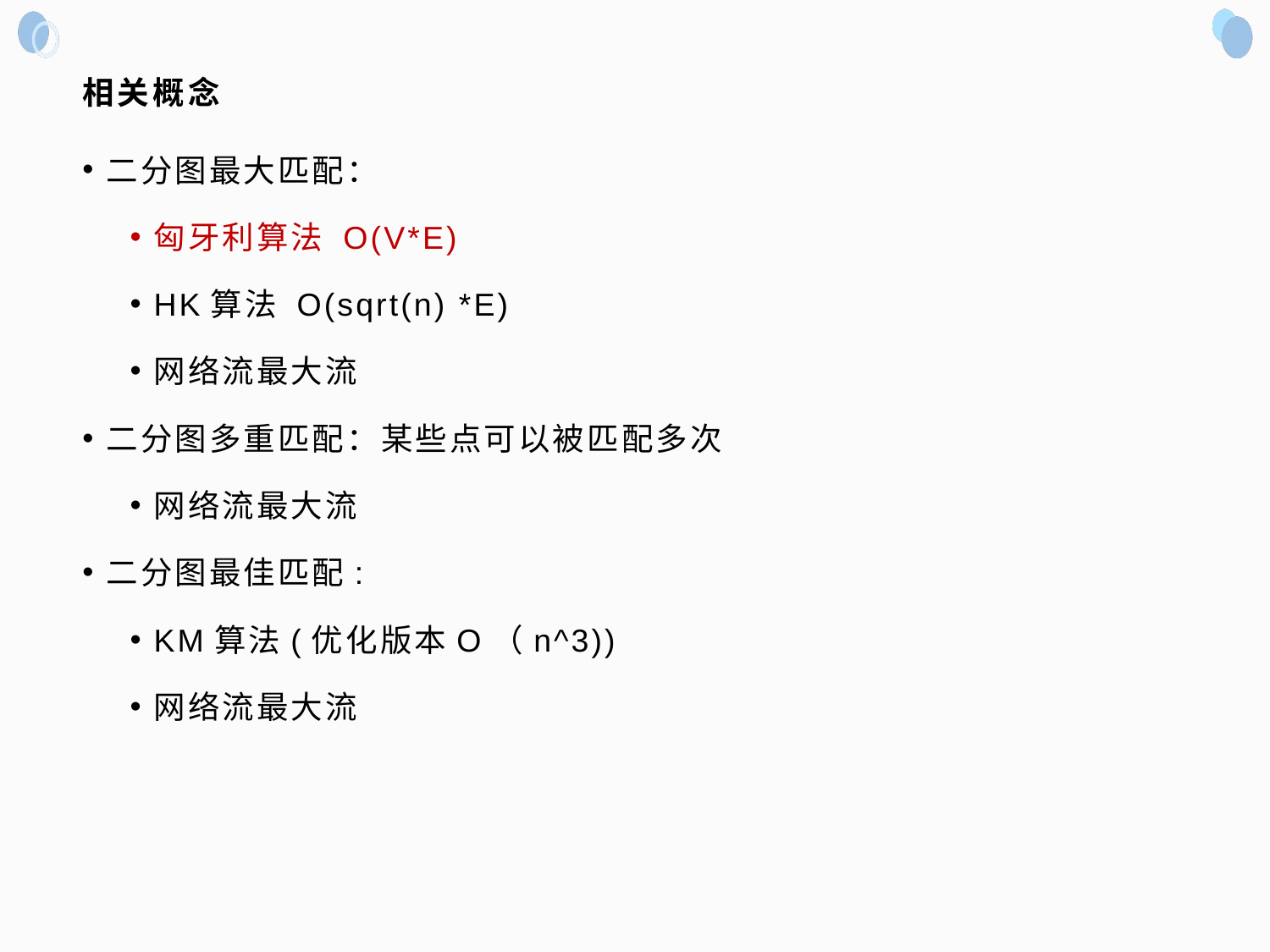

# 相关概念
二分图最大匹配：
匈牙利算法 O(V*E)
HK算法 O(sqrt(n) *E)
网络流最大流
二分图多重匹配：某些点可以被匹配多次
网络流最大流
二分图最佳匹配:
KM算法(优化版本O（n^3))
网络流最大流